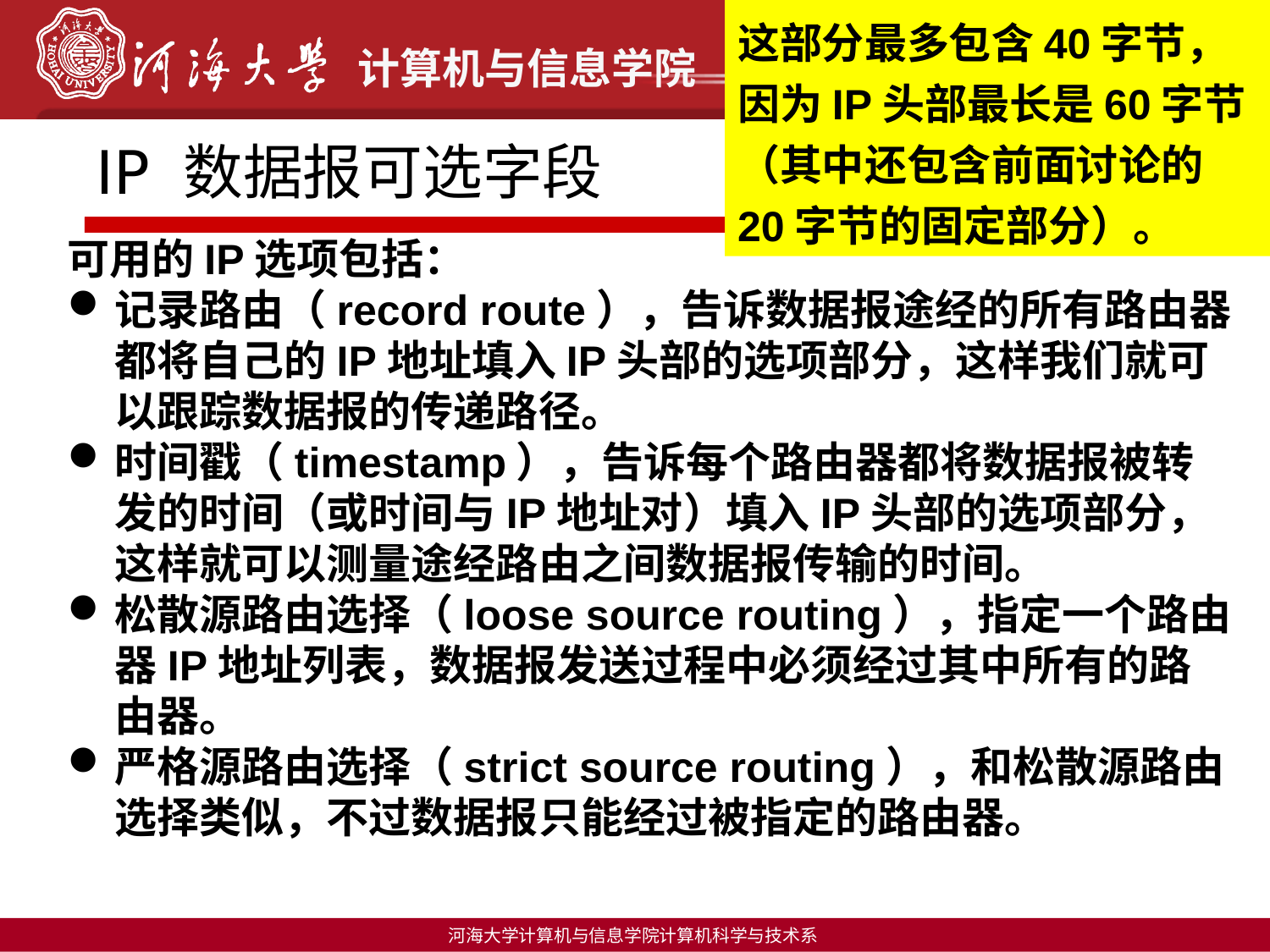

这部分最多包含40字节，因为IP头部最长是60字节（其中还包含前面讨论的20字节的固定部分）。
# IP 数据报可选字段
可用的IP选项包括：
记录路由（record route），告诉数据报途经的所有路由器都将自己的IP地址填入IP头部的选项部分，这样我们就可以跟踪数据报的传递路径。
时间戳（timestamp），告诉每个路由器都将数据报被转发的时间（或时间与IP地址对）填入IP头部的选项部分，这样就可以测量途经路由之间数据报传输的时间。
松散源路由选择（loose source routing），指定一个路由器IP地址列表，数据报发送过程中必须经过其中所有的路由器。
严格源路由选择（strict source routing），和松散源路由选择类似，不过数据报只能经过被指定的路由器。